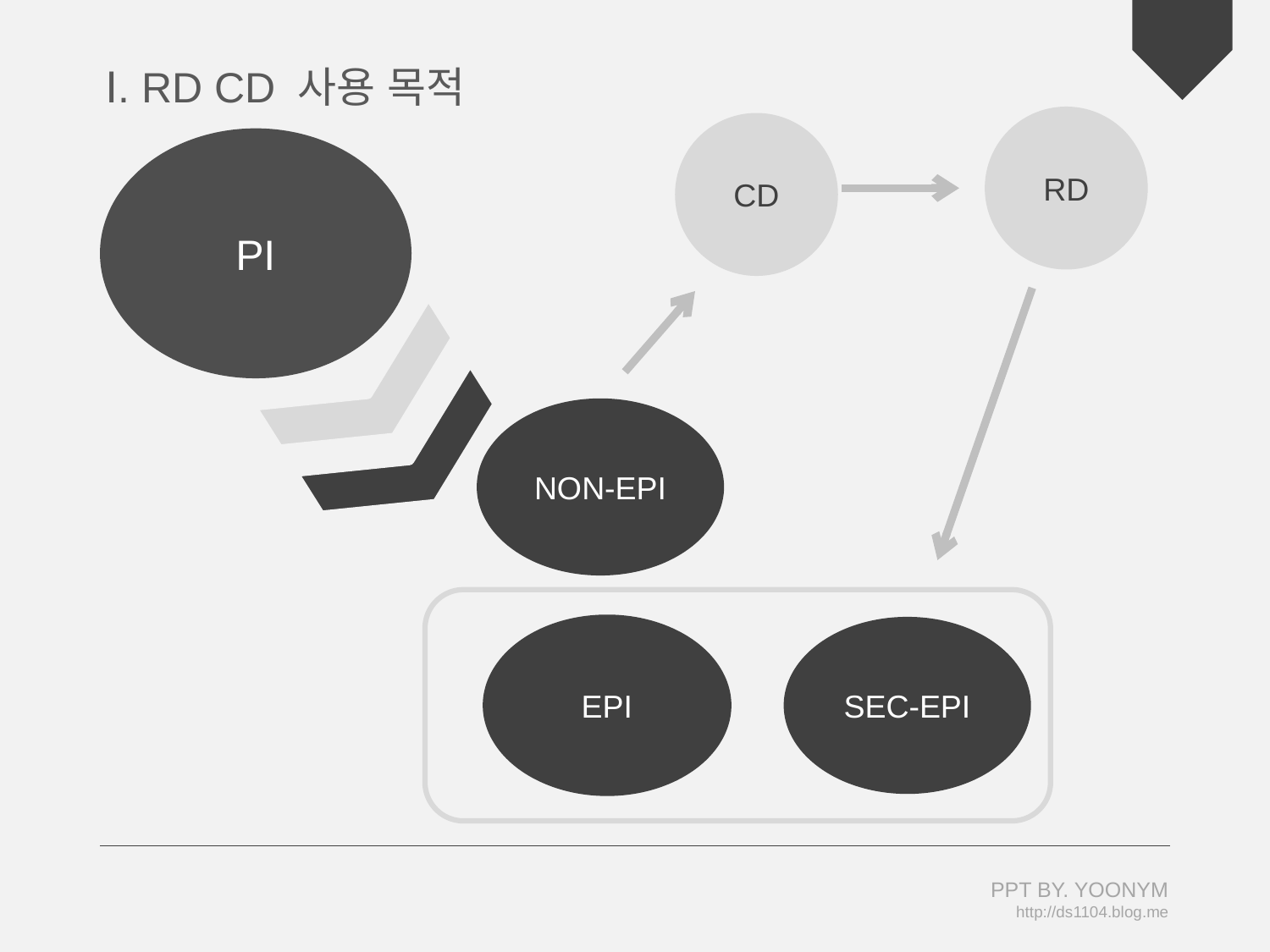

Ⅰ. RD CD 사용 목적
RD
CD
PI

NON-EPI

EPI
SEC-EPI
Key
Word
PPT BY. YOONYM
　http://ds1104.blog.me